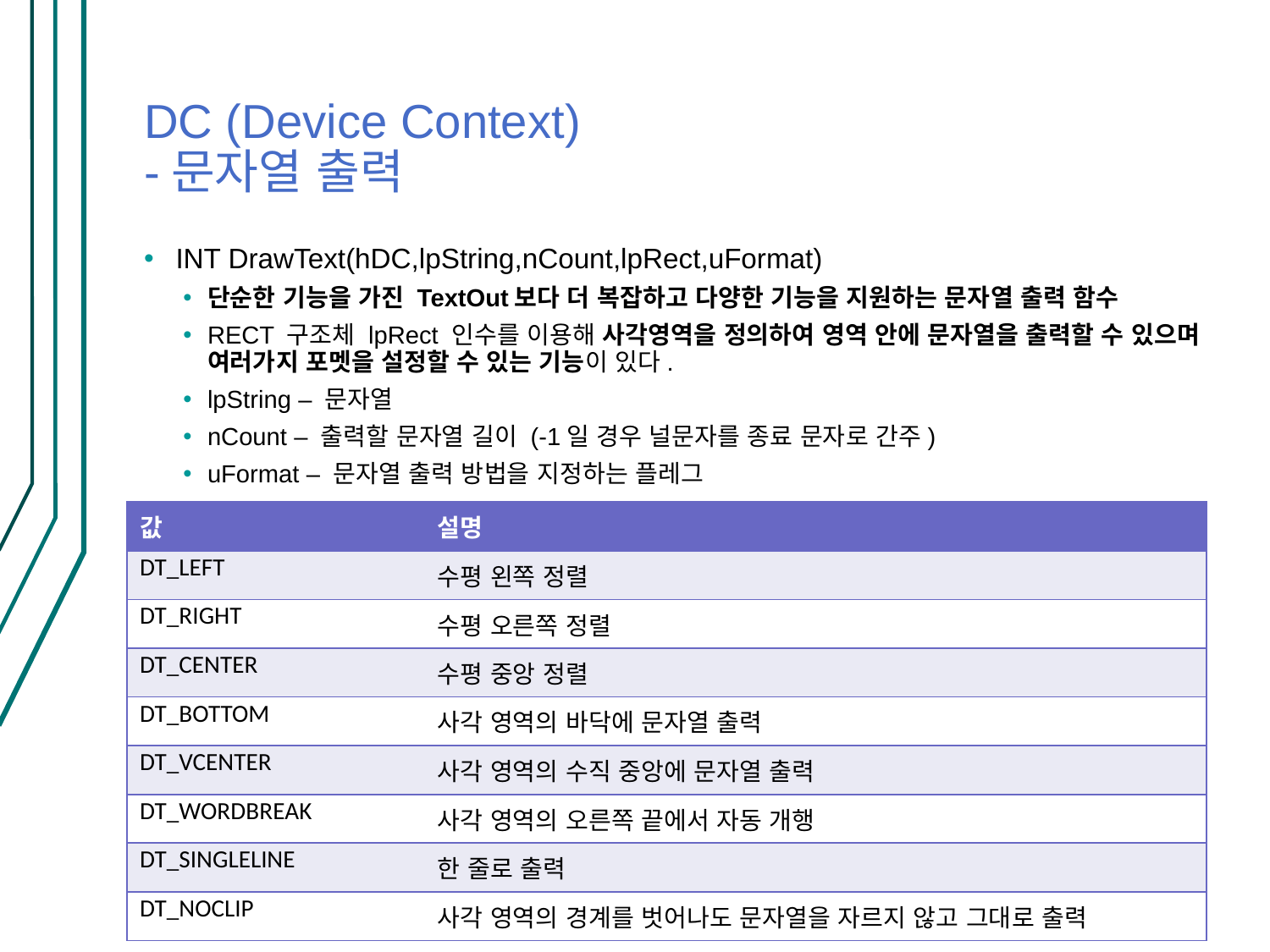

# DC (Device Context) -문자열 출력
INT DrawText(hDC,lpString,nCount,lpRect,uFormat)
단순한 기능을 가진 TextOut보다 더 복잡하고 다양한 기능을 지원하는 문자열 출력 함수
RECT 구조체 lpRect 인수를 이용해 사각영역을 정의하여 영역 안에 문자열을 출력할 수 있으며 여러가지 포멧을 설정할 수 있는 기능이 있다.
lpString – 문자열
nCount – 출력할 문자열 길이 (-1일 경우 널문자를 종료 문자로 간주)
uFormat – 문자열 출력 방법을 지정하는 플레그
| 값 | 설명 |
| --- | --- |
| DT\_LEFT | 수평 왼쪽 정렬 |
| DT\_RIGHT | 수평 오른쪽 정렬 |
| DT\_CENTER | 수평 중앙 정렬 |
| DT\_BOTTOM | 사각 영역의 바닥에 문자열 출력 |
| DT\_VCENTER | 사각 영역의 수직 중앙에 문자열 출력 |
| DT\_WORDBREAK | 사각 영역의 오른쪽 끝에서 자동 개행 |
| DT\_SINGLELINE | 한 줄로 출력 |
| DT\_NOCLIP | 사각 영역의 경계를 벗어나도 문자열을 자르지 않고 그대로 출력 |